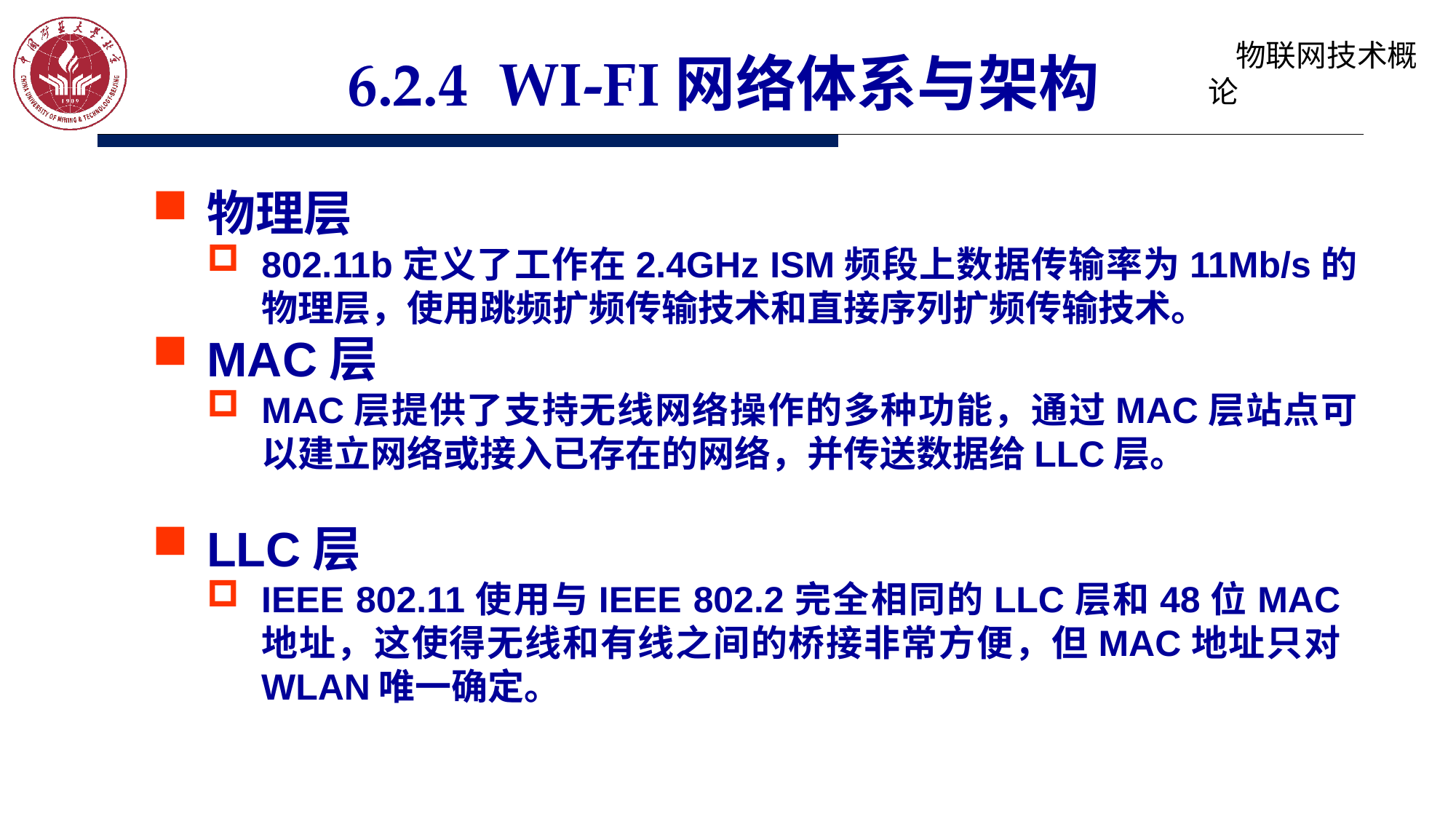

# 6.2.4  WI-FI网络体系与架构
物理层
802.11b定义了工作在2.4GHz ISM频段上数据传输率为11Mb/s的物理层，使用跳频扩频传输技术和直接序列扩频传输技术。
MAC层
MAC层提供了支持无线网络操作的多种功能，通过MAC层站点可以建立网络或接入已存在的网络，并传送数据给LLC层。

LLC层
IEEE 802.11使用与IEEE 802.2完全相同的LLC层和48位MAC地址，这使得无线和有线之间的桥接非常方便，但MAC地址只对WLAN唯一确定。